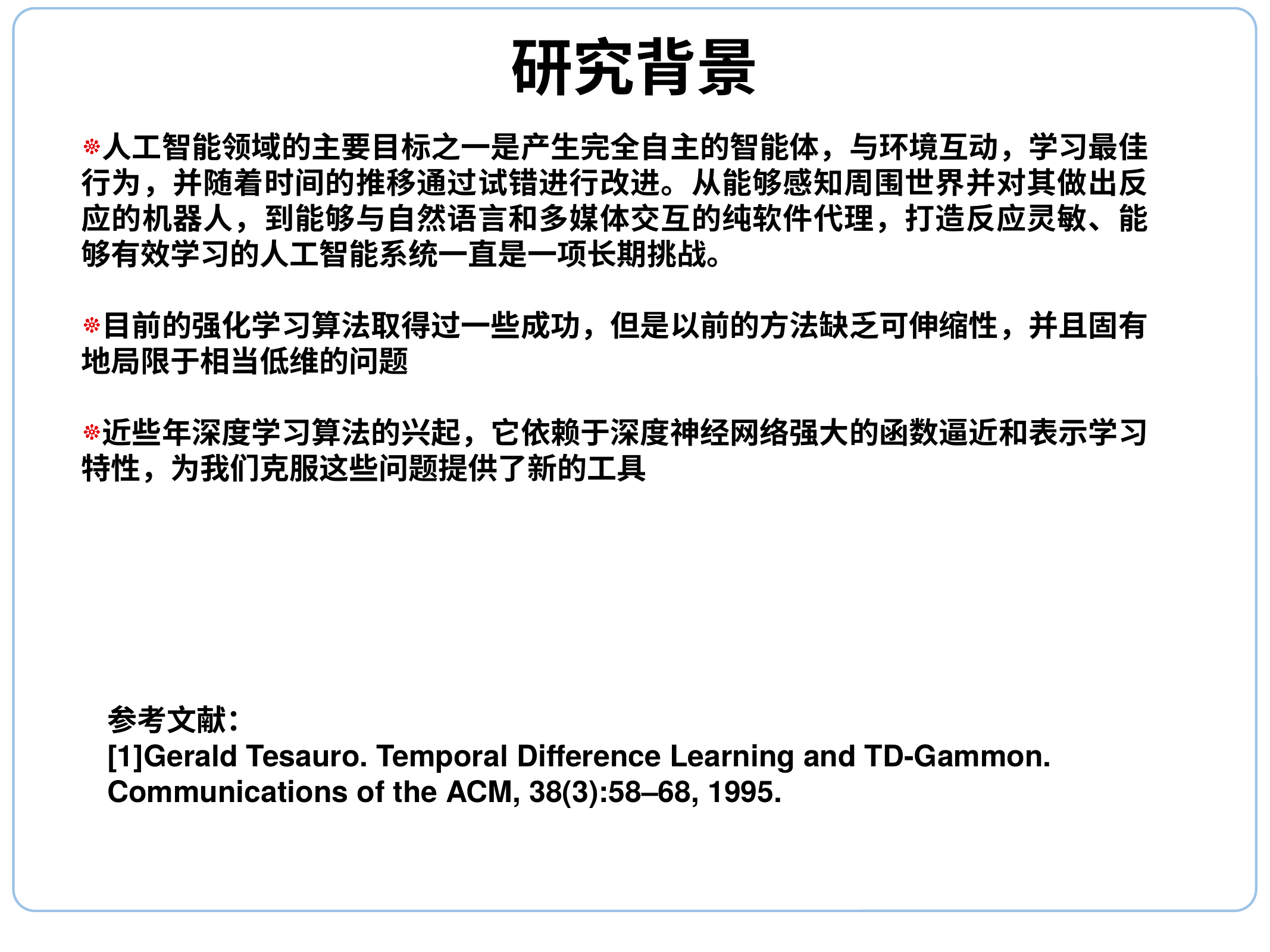

# 研究背景
人工智能领域的主要目标之一是产生完全自主的智能体，与环境互动，学习最佳行为，并随着时间的推移通过试错进行改进。从能够感知周围世界并对其做出反应的机器人，到能够与自然语言和多媒体交互的纯软件代理，打造反应灵敏、能够有效学习的人工智能系统一直是一项长期挑战。

目前的强化学习算法取得过一些成功，但是以前的方法缺乏可伸缩性，并且固有地局限于相当低维的问题

近些年深度学习算法的兴起，它依赖于深度神经网络强大的函数逼近和表示学习特性，为我们克服这些问题提供了新的工具
参考文献：
[1]Gerald Tesauro. Temporal Difference Learning and TD-Gammon.
Communications of the ACM, 38(3):58–68, 1995.

3